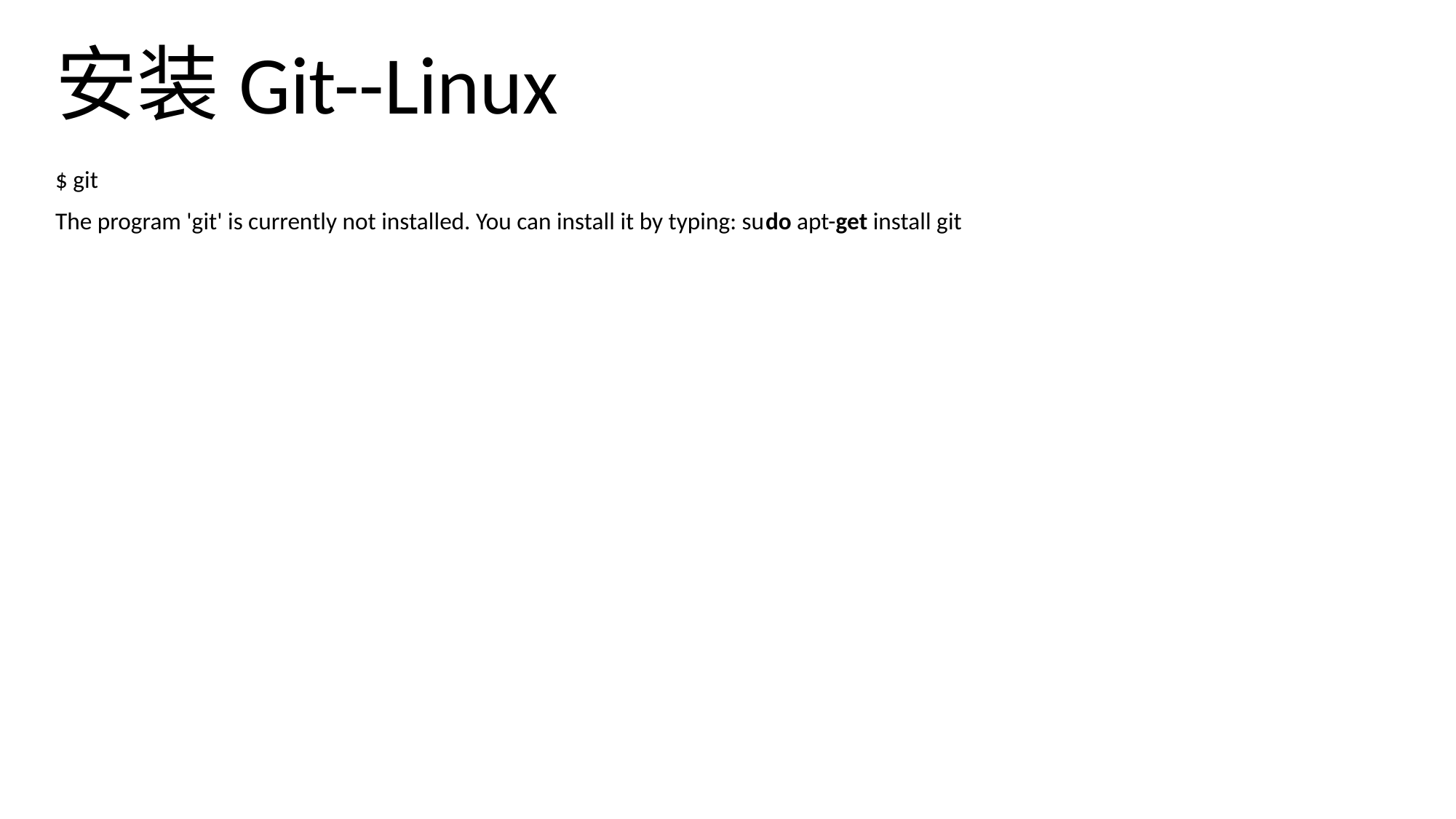

# 安装Git--Linux
$ git
The program 'git' is currently not installed. You can install it by typing: sudo apt-get install git